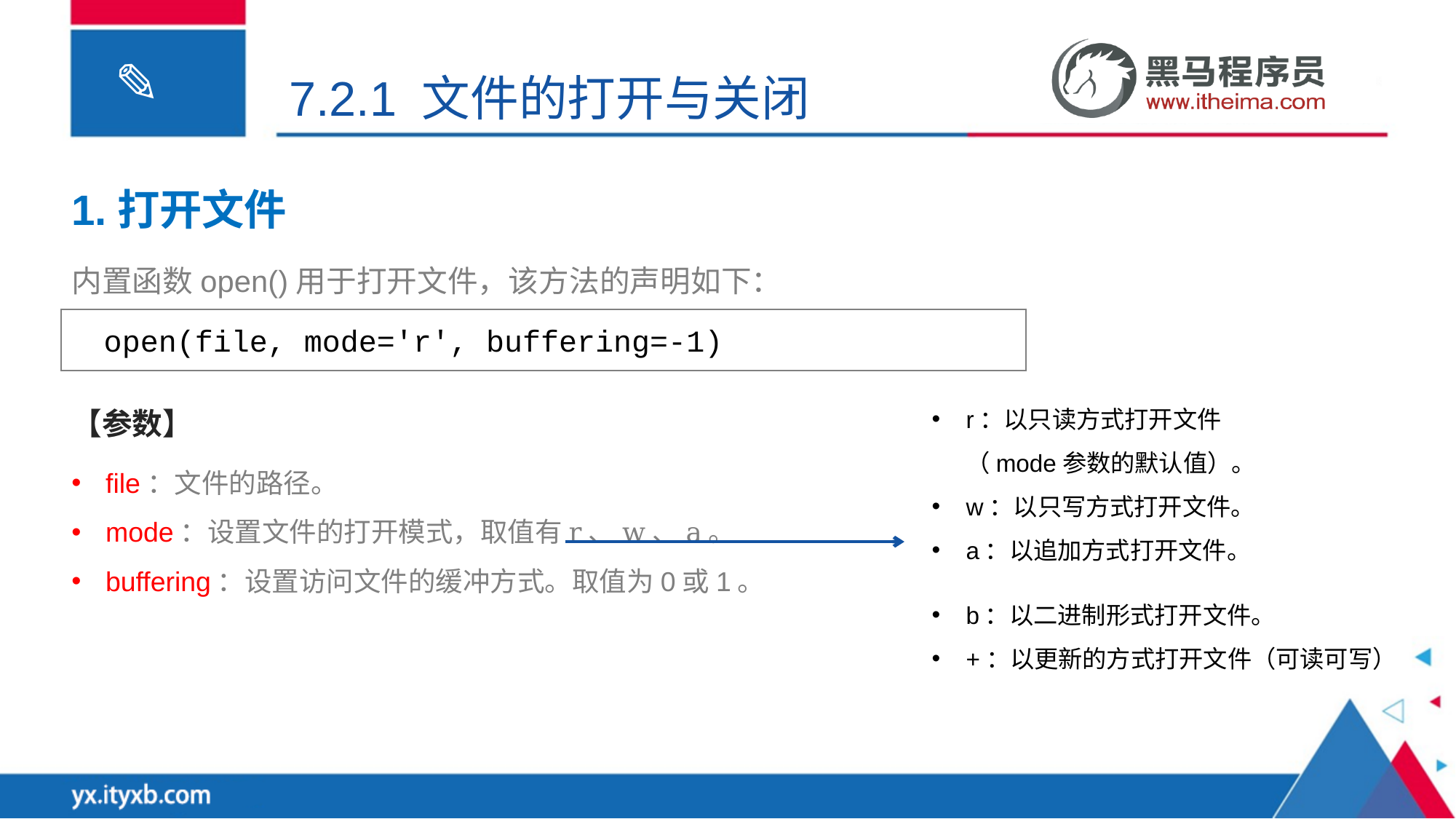

7.2.1 文件的打开与关闭
1.打开文件
内置函数open()用于打开文件，该方法的声明如下：

open(file, mode='r', buffering=-1)
【参数】
r：以只读方式打开文件（mode参数的默认值）。
w：以只写方式打开文件。
a：以追加方式打开文件。
file：文件的路径。
mode：设置文件的打开模式，取值有r、w、a。
buffering：设置访问文件的缓冲方式。取值为0或1。
b：以二进制形式打开文件。
+：以更新的方式打开文件（可读可写）